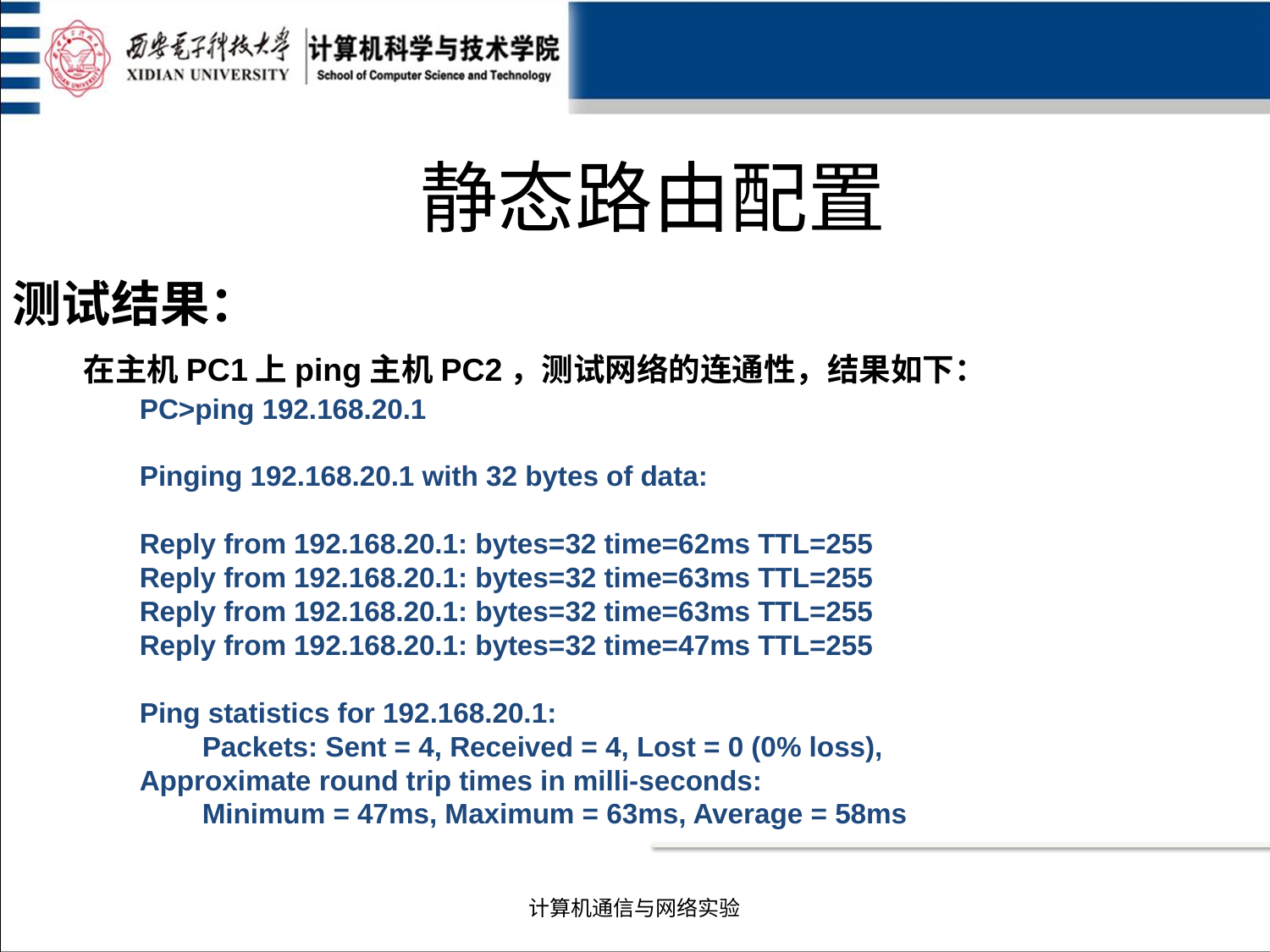

# 静态路由配置
测试结果：
      在主机PC1上ping主机PC2，测试网络的连通性，结果如下：
PC>ping 192.168.20.1

Pinging 192.168.20.1 with 32 bytes of data:

Reply from 192.168.20.1: bytes=32 time=62ms TTL=255
Reply from 192.168.20.1: bytes=32 time=63ms TTL=255
Reply from 192.168.20.1: bytes=32 time=63ms TTL=255
Reply from 192.168.20.1: bytes=32 time=47ms TTL=255

Ping statistics for 192.168.20.1:
        Packets: Sent = 4, Received = 4, Lost = 0 (0% loss),
Approximate round trip times in milli-seconds:
        Minimum = 47ms, Maximum = 63ms, Average = 58ms
计算机通信与网络实验